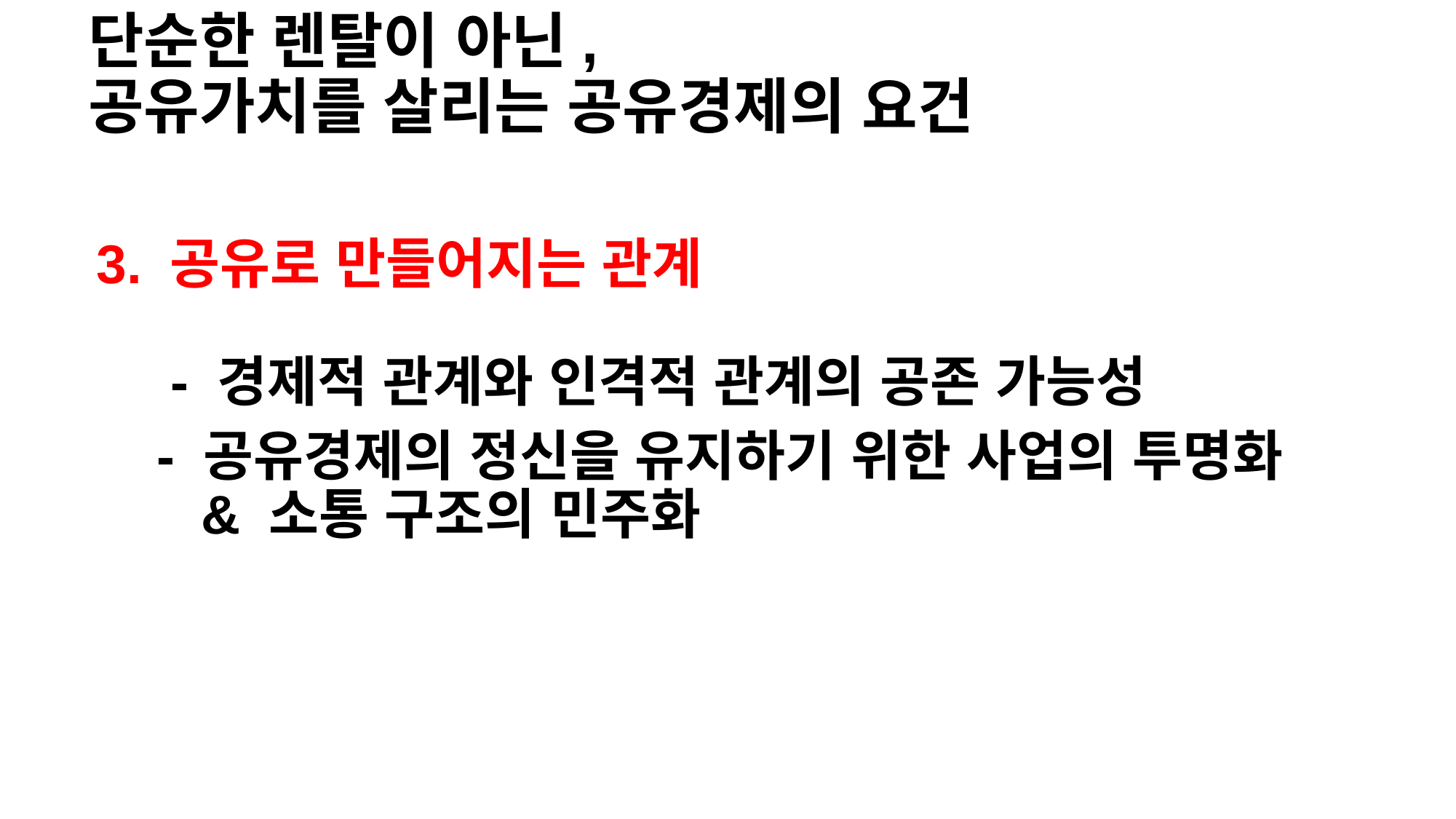

# 단순한 렌탈이 아닌, 공유가치를 살리는 공유경제의 요건

3. 공유로 만들어지는 관계
    - 경제적 관계와 인격적 관계의 공존 가능성
    - 공유경제의 정신을 유지하기 위한 사업의 투명화
      & 소통 구조의 민주화